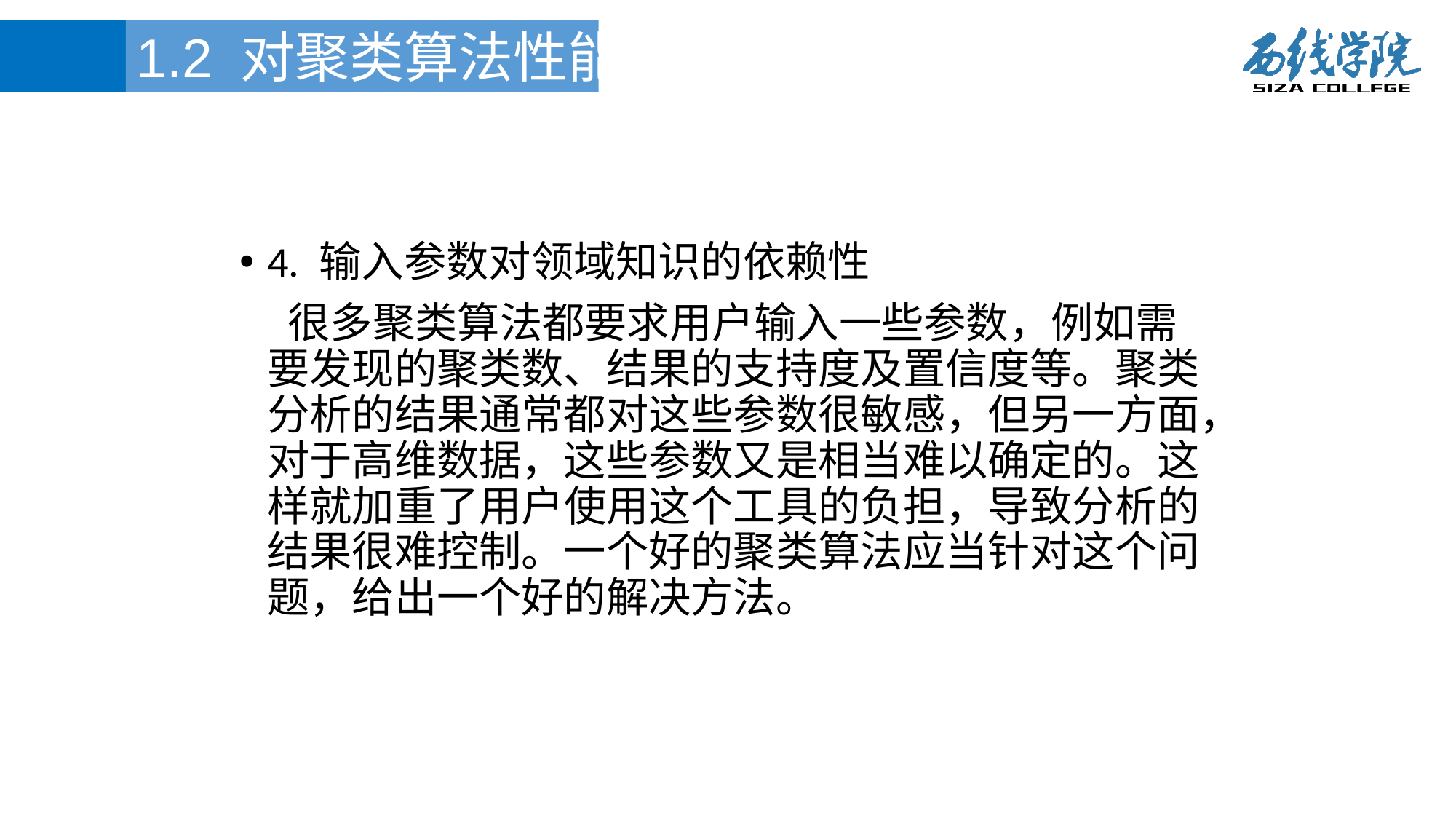

1.2 对聚类算法性能的要求

4. 输入参数对领域知识的依赖性
    很多聚类算法都要求用户输入一些参数，例如需要发现的聚类数、结果的支持度及置信度等。聚类分析的结果通常都对这些参数很敏感，但另一方面，对于高维数据，这些参数又是相当难以确定的。这样就加重了用户使用这个工具的负担，导致分析的结果很难控制。一个好的聚类算法应当针对这个问题，给出一个好的解决方法。